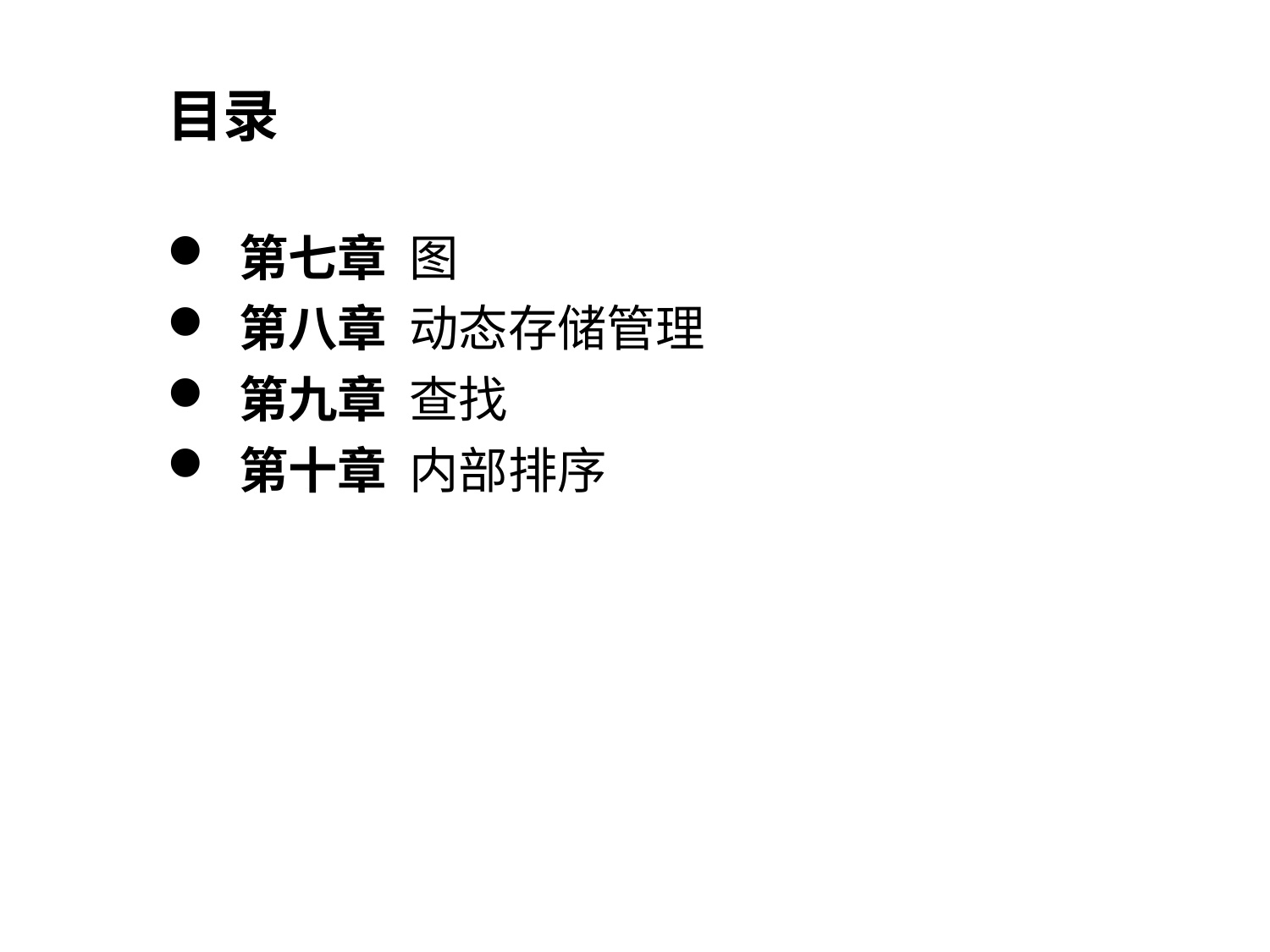

# 目录
 第七章  图
 第八章  动态存储管理
 第九章  查找
 第十章  内部排序